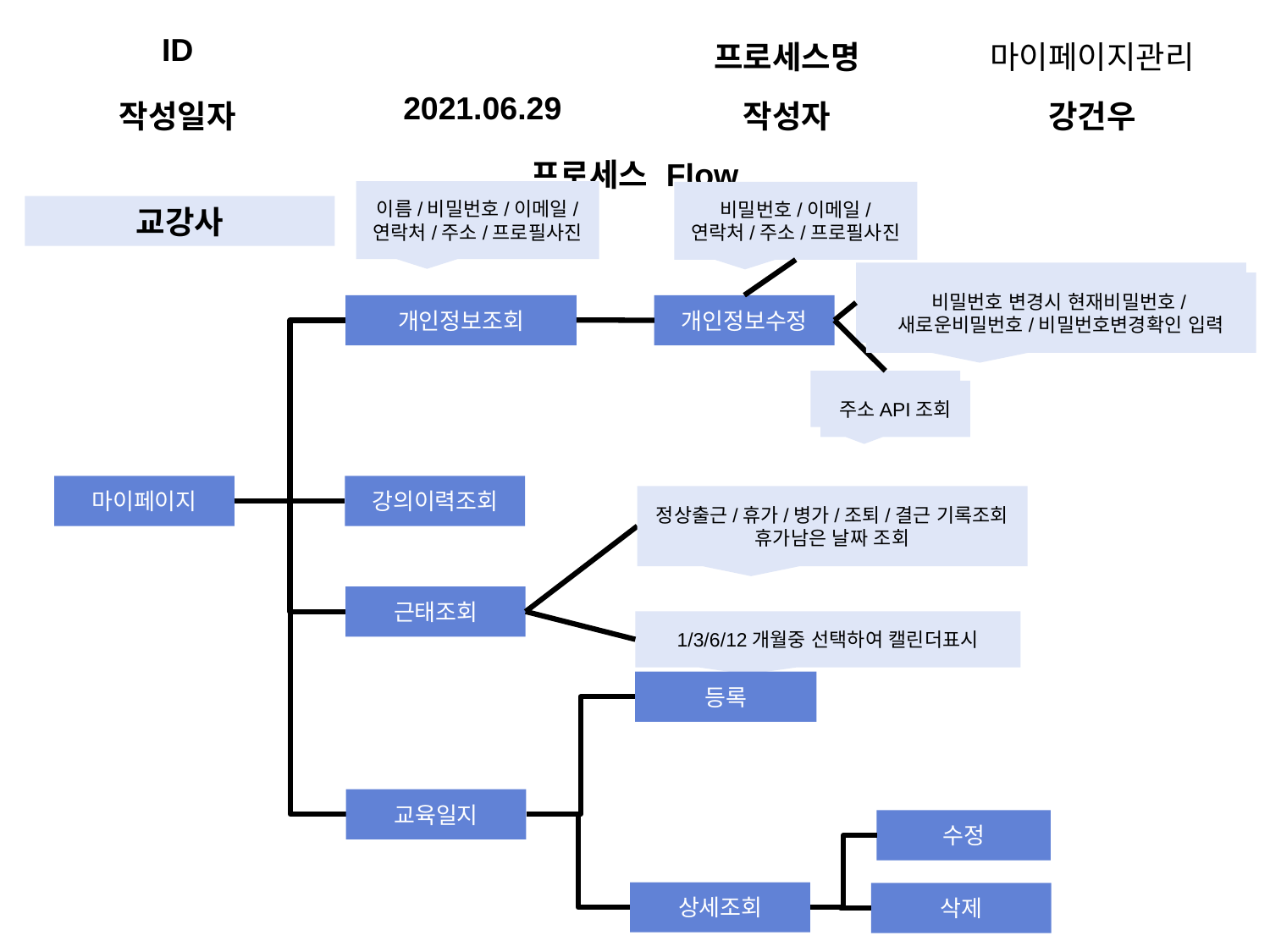

| ID |  | 프로세스명 | 마이페이지관리 |
| --- | --- | --- | --- |
| 작성일자 | 2021.06.29 | 작성자 | 강건우 |
| 프로세스 Flow |  |  |  |
이름/비밀번호/이메일/
연락처/주소/프로필사진
비밀번호/이메일/
연락처/주소/프로필사진
교강사
비밀번호 변경시 현재비밀번호/새로운비밀번호/비밀번호변경확인 입력
비밀번호 변경시 현재비밀번호/새로운비밀번호/비밀번호변경확인 입력
개인정보조회
개인정보수정
주소API조회
주소API조회
마이페이지
강의이력조회
정상출근/휴가/병가/조퇴/결근 기록조회
휴가남은 날짜 조회
근태조회
1/3/6/12개월중 선택하여 캘린더표시
등록
교육일지
수정
상세조회
삭제